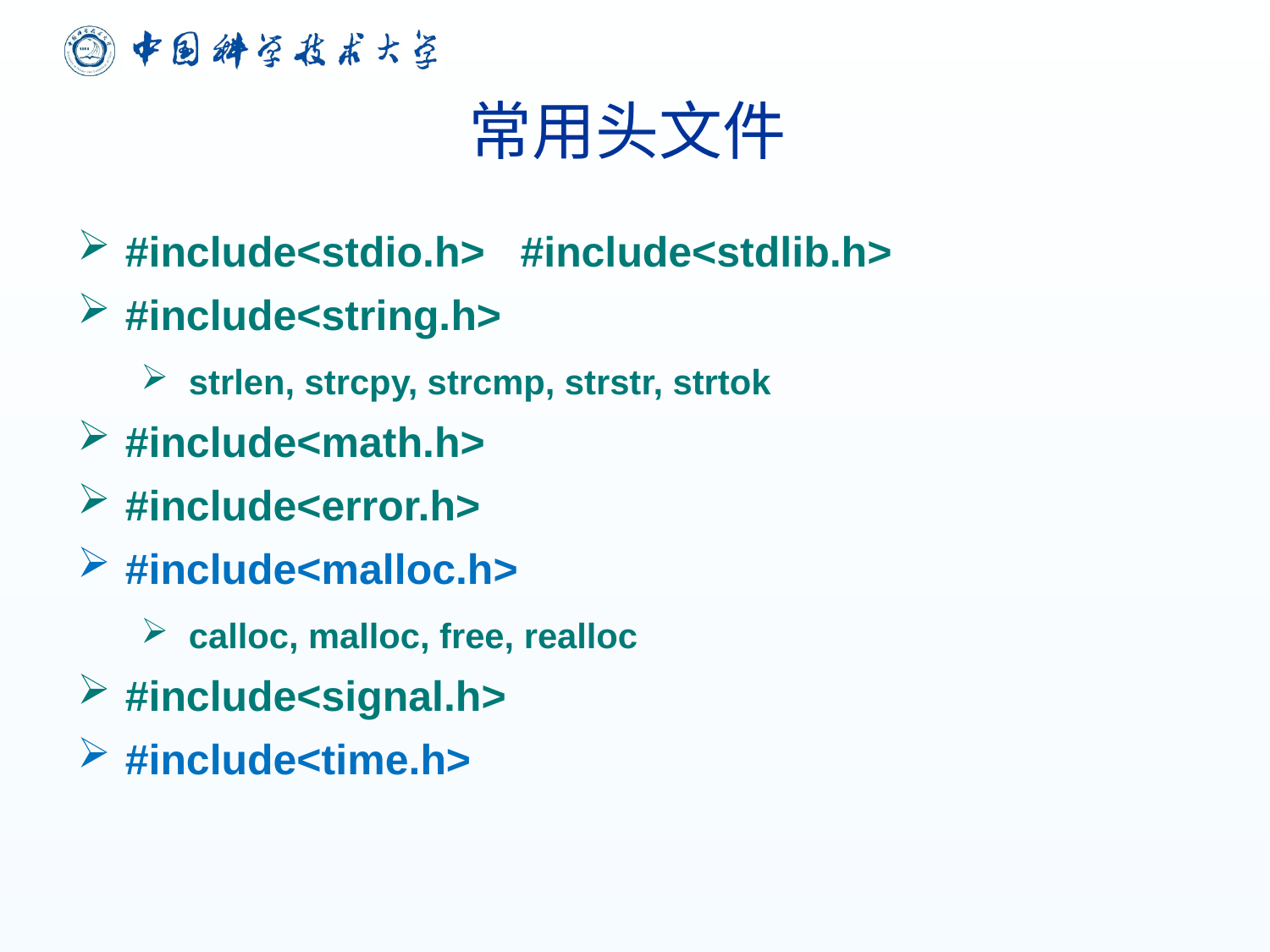

常用头文件
#include<stdio.h>   #include<stdlib.h>
#include<string.h>
strlen, strcpy, strcmp, strstr, strtok
#include<math.h>
#include<error.h>
#include<malloc.h>
calloc, malloc, free, realloc
#include<signal.h>
#include<time.h>